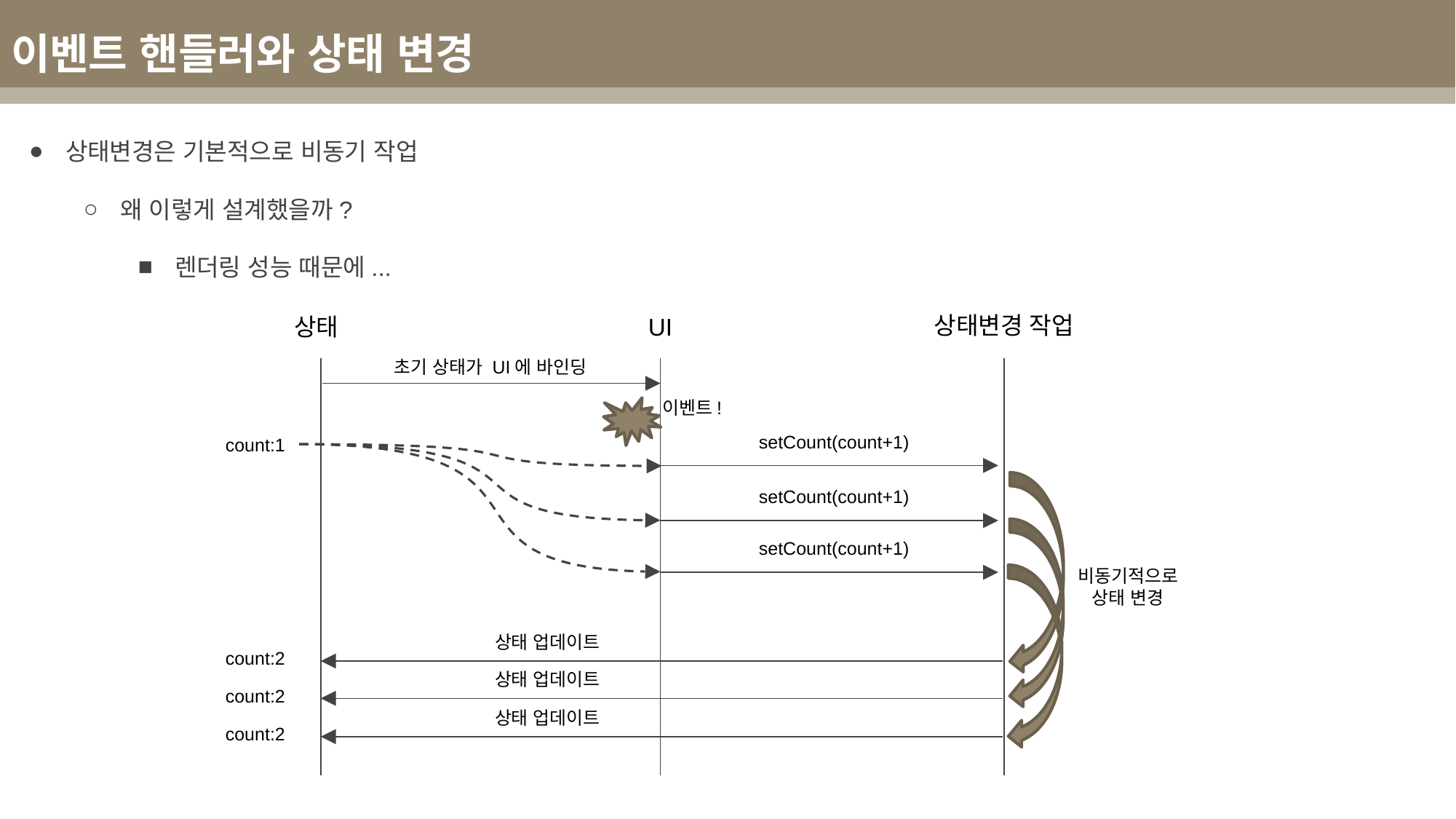

이벤트 핸들러와 상태 변경
상태변경은 기본적으로 비동기 작업
왜 이렇게 설계했을까?
렌더링 성능 때문에...

상태변경 작업
상태
UI
초기 상태가 UI에 바인딩
이벤트!

setCount(count+1)
count:1

setCount(count+1)

setCount(count+1)
비동기적으로
상태 변경

상태 업데이트
count:2
상태 업데이트
count:2
상태 업데이트
count:2